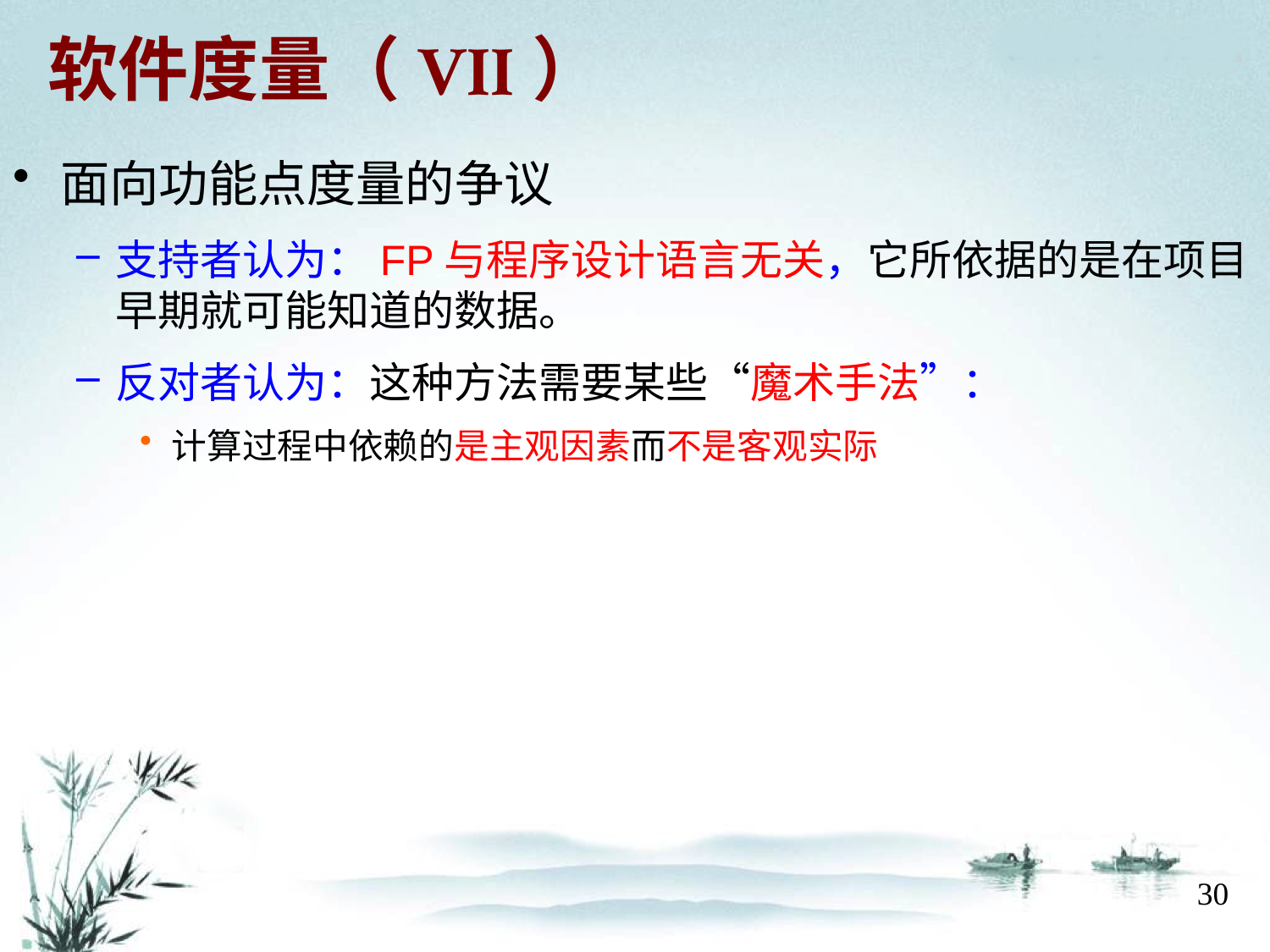

# 软件度量（VII）
面向功能点度量的争议
支持者认为：FP与程序设计语言无关，它所依据的是在项目早期就可能知道的数据。
反对者认为：这种方法需要某些“魔术手法”：
计算过程中依赖的是主观因素而不是客观实际
30